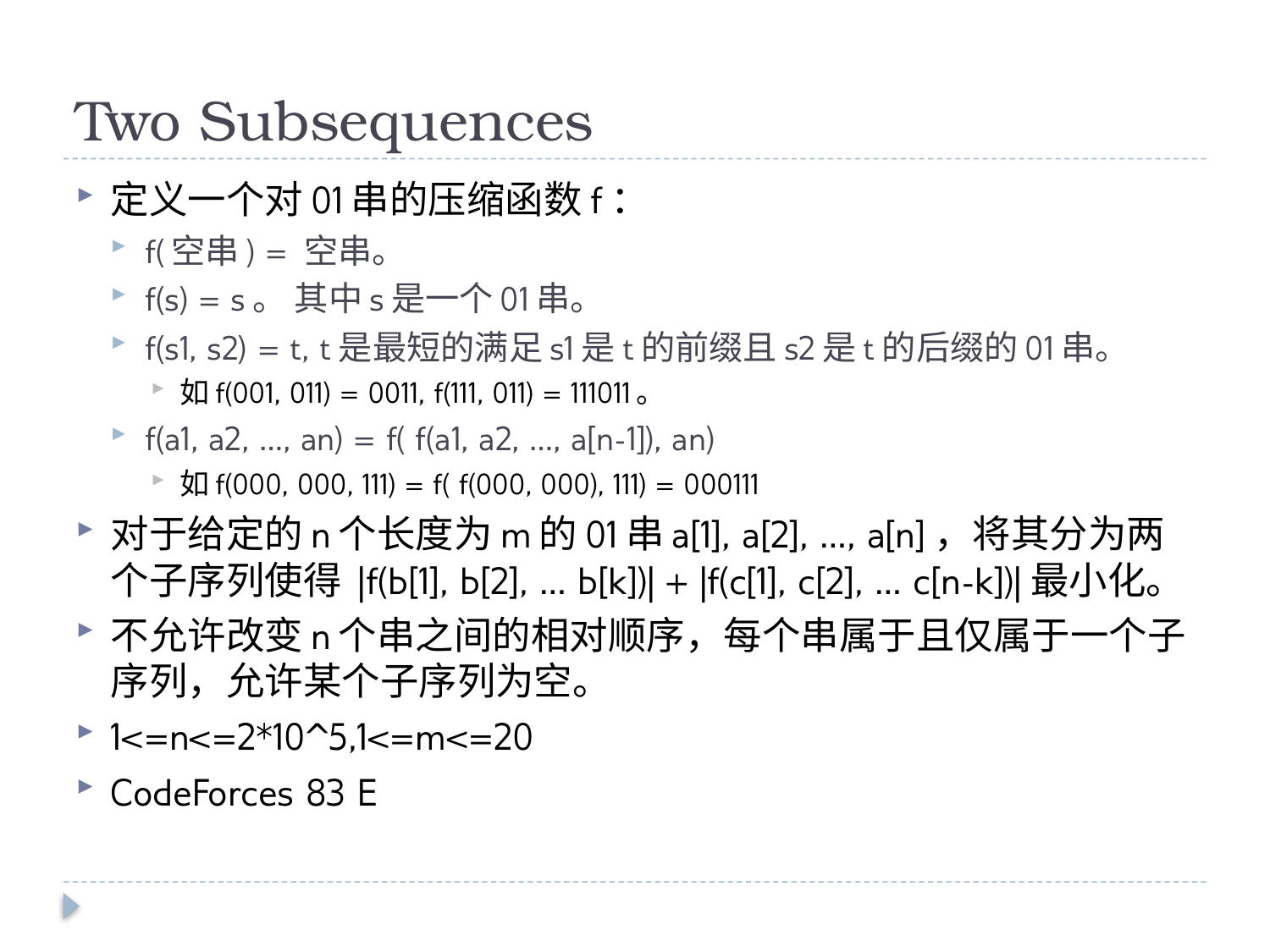

# Two Subsequences
定义一个对01串的压缩函数f：
f(空串) = 空串。
f(s) = s。 其中s是一个01串。
f(s1, s2) = t, t是最短的满足s1是t的前缀且s2是t的后缀的01串。
如f(001, 011) = 0011, f(111, 011) = 111011。
f(a1, a2, …, an) = f( f(a1, a2, …, a[n-1]), an)
如f(000, 000, 111) = f( f(000, 000), 111) = 000111
对于给定的n个长度为m的01串a[1], a[2], …, a[n]，将其分为两个子序列使得 |f(b[1], b[2], … b[k])| + |f(c[1], c[2], … c[n-k])|最小化。
不允许改变n个串之间的相对顺序，每个串属于且仅属于一个子序列，允许某个子序列为空。
1<=n<=2*10^5,1<=m<=20
CodeForces 83 E